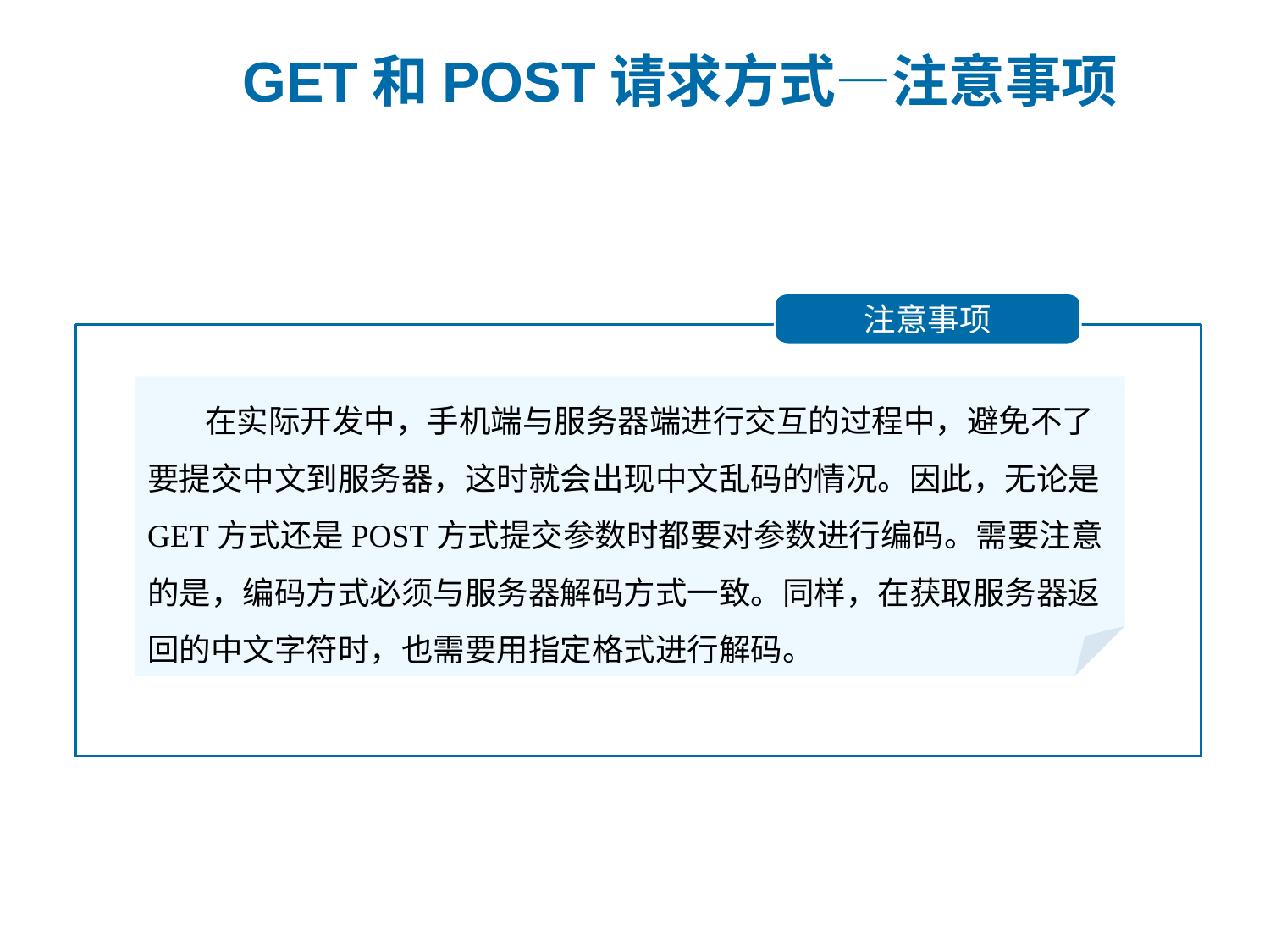

GET和POST请求方式—注意事项

注意事项

       在实际开发中，手机端与服务器端进行交互的过程中，避免不了要提交中文到服务器，这时就会出现中文乱码的情况。因此，无论是GET方式还是POST方式提交参数时都要对参数进行编码。需要注意的是，编码方式必须与服务器解码方式一致。同样，在获取服务器返回的中文字符时，也需要用指定格式进行解码。